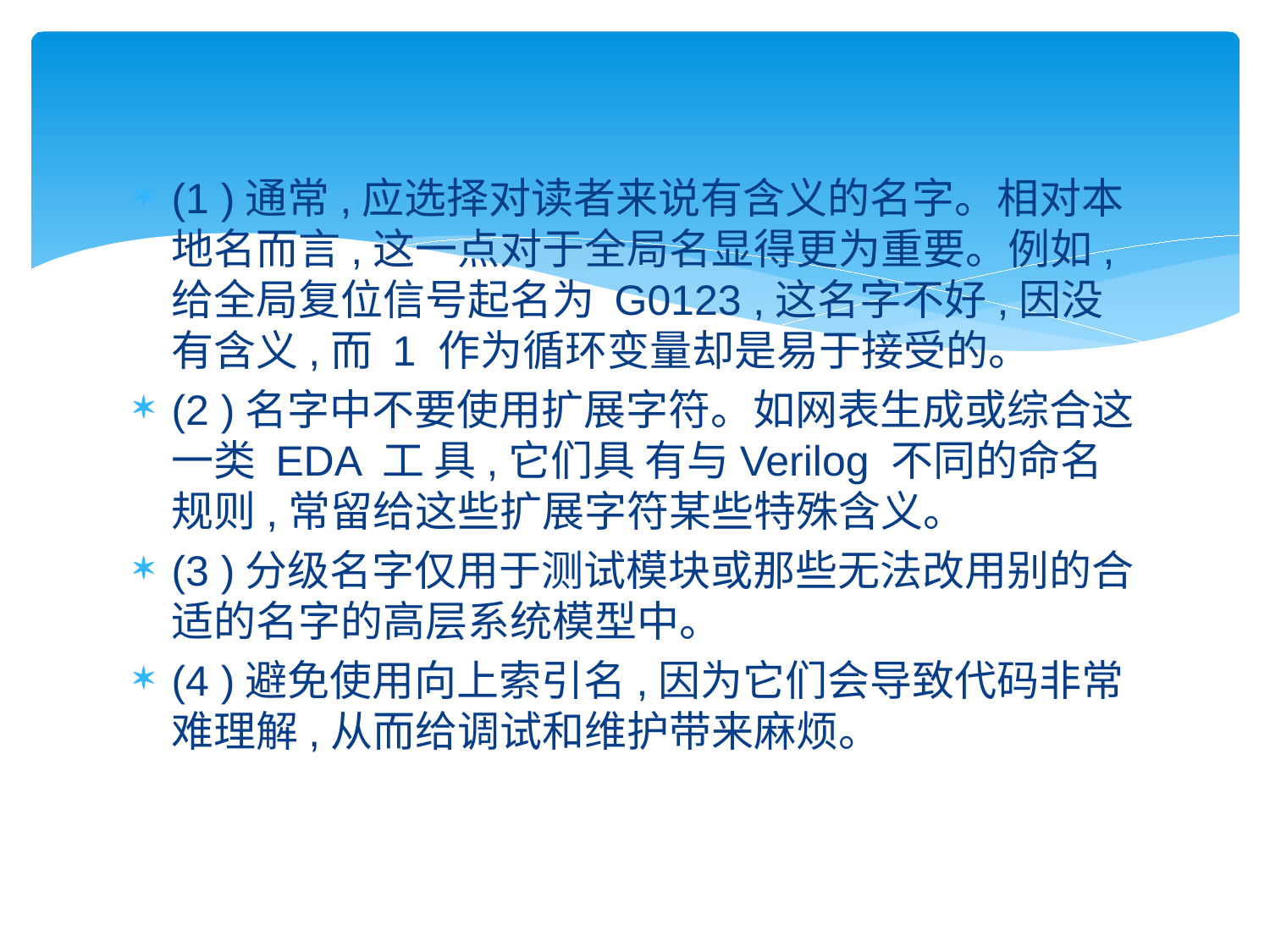

#
(1 )通常,应选择对读者来说有含义的名字。相对本地名而言,这一点对于全局名显得更为重要。例如,给全局复位信号起名为 G0123 ,这名字不好,因没有含义,而 1 作为循环变量却是易于接受的。
(2 )名字中不要使用扩展字符。如网表生成或综合这一类 EDA 工 具,它们具 有与Verilog 不同的命名规则,常留给这些扩展字符某些特殊含义。
(3 )分级名字仅用于测试模块或那些无法改用别的合适的名字的高层系统模型中。
(4 )避免使用向上索引名,因为它们会导致代码非常难理解,从而给调试和维护带来麻烦。